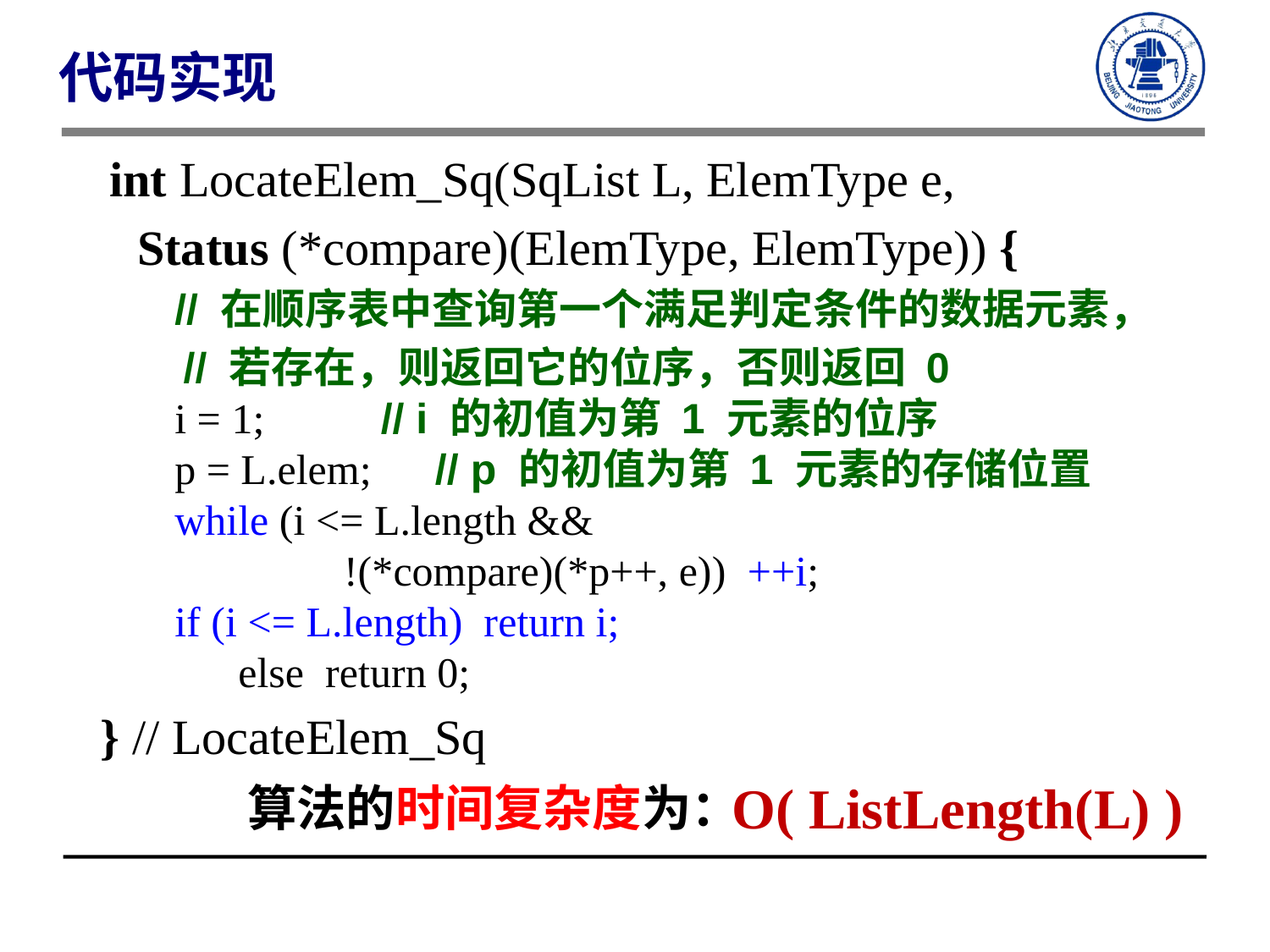

代码实现
 int LocateElem_Sq(SqList L, ElemType e,
   Status (*compare)(ElemType, ElemType)) {
       // 在顺序表中查询第一个满足判定条件的数据元素，
       // 若存在，则返回它的位序，否则返回 0
       i = 1;           // i 的初值为第 1 元素的位序
       p = L.elem;      // p 的初值为第 1 元素的存储位置
       while (i <= L.length &&
                       !(*compare)(*p++, e))  ++i;
       if (i <= L.length)  return i;
             else  return 0;
} // LocateElem_Sq

  O( ListLength(L) )
算法的时间复杂度为：